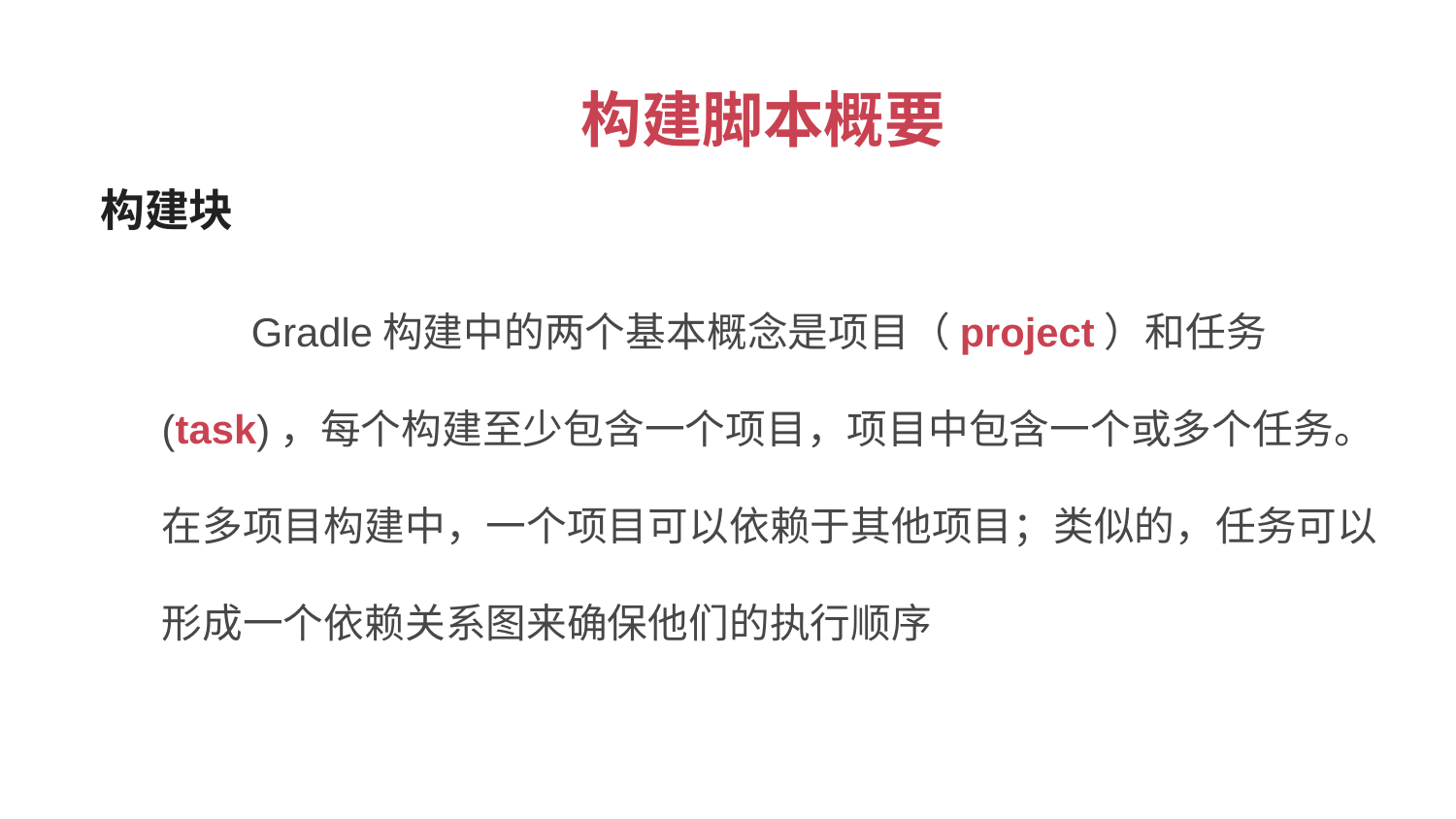

构建脚本概要
构建块
        Gradle构建中的两个基本概念是项目（project）和任务(task)，每个构建至少包含一个项目，项目中包含一个或多个任务。在多项目构建中，一个项目可以依赖于其他项目；类似的，任务可以形成一个依赖关系图来确保他们的执行顺序